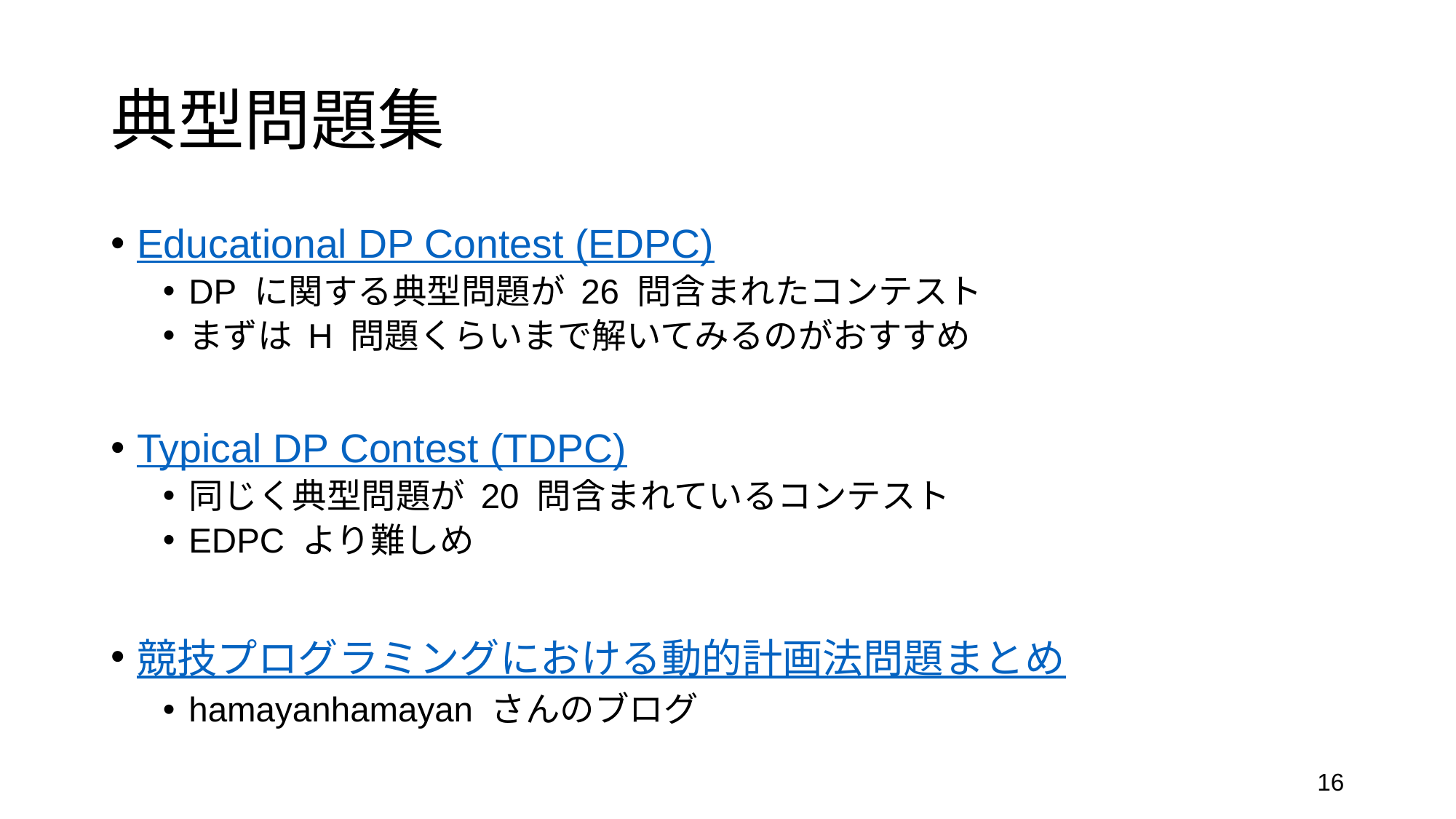

# 典型問題集
Educational DP Contest (EDPC)
DP に関する典型問題が 26 問含まれたコンテスト
まずは H 問題くらいまで解いてみるのがおすすめ

Typical DP Contest (TDPC)
同じく典型問題が 20 問含まれているコンテスト
EDPC より難しめ

競技プログラミングにおける動的計画法問題まとめ
hamayanhamayan さんのブログ
16